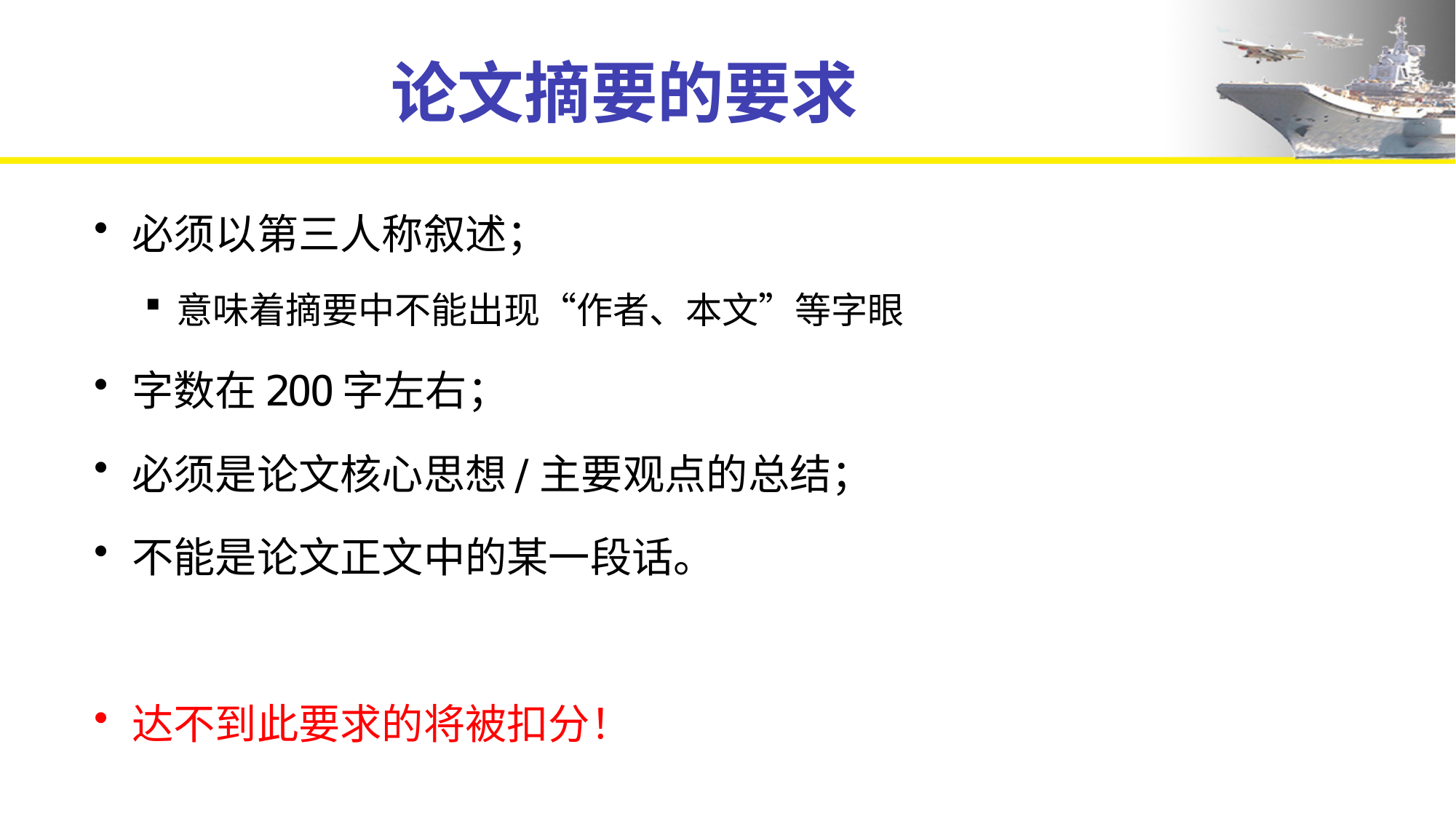

# 论文摘要的要求
必须以第三人称叙述；
意味着摘要中不能出现“作者、本文”等字眼
字数在200字左右；
必须是论文核心思想/主要观点的总结；
不能是论文正文中的某一段话。

达不到此要求的将被扣分！